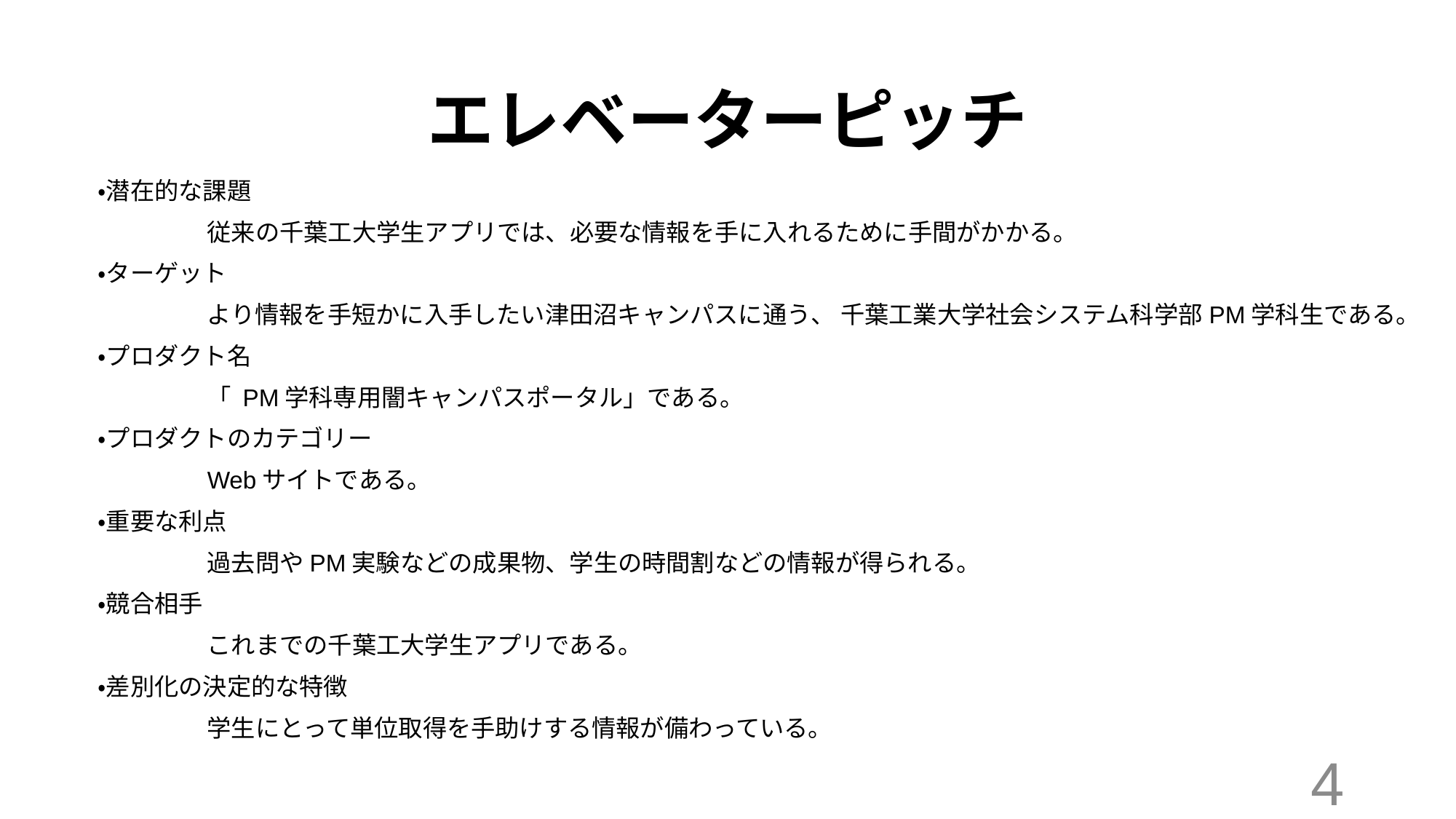

# エレベーターピッチ
・潜在的な課題
	従来の千葉工大学生アプリでは、必要な情報を手に入れるために手間がかかる。
・ターゲット
	より情報を手短かに入手したい津田沼キャンパスに通う、 千葉工業大学社会システム科学部PM学科生である。
・プロダクト名
	「 PM学科専用闇キャンパスポータル」である。
・プロダクトのカテゴリー
	Webサイトである。
・重要な利点
	過去問やPM実験などの成果物、学生の時間割などの情報が得られる。
・競合相手
	これまでの千葉工大学生アプリである。
・差別化の決定的な特徴
	学生にとって単位取得を手助けする情報が備わっている。
4